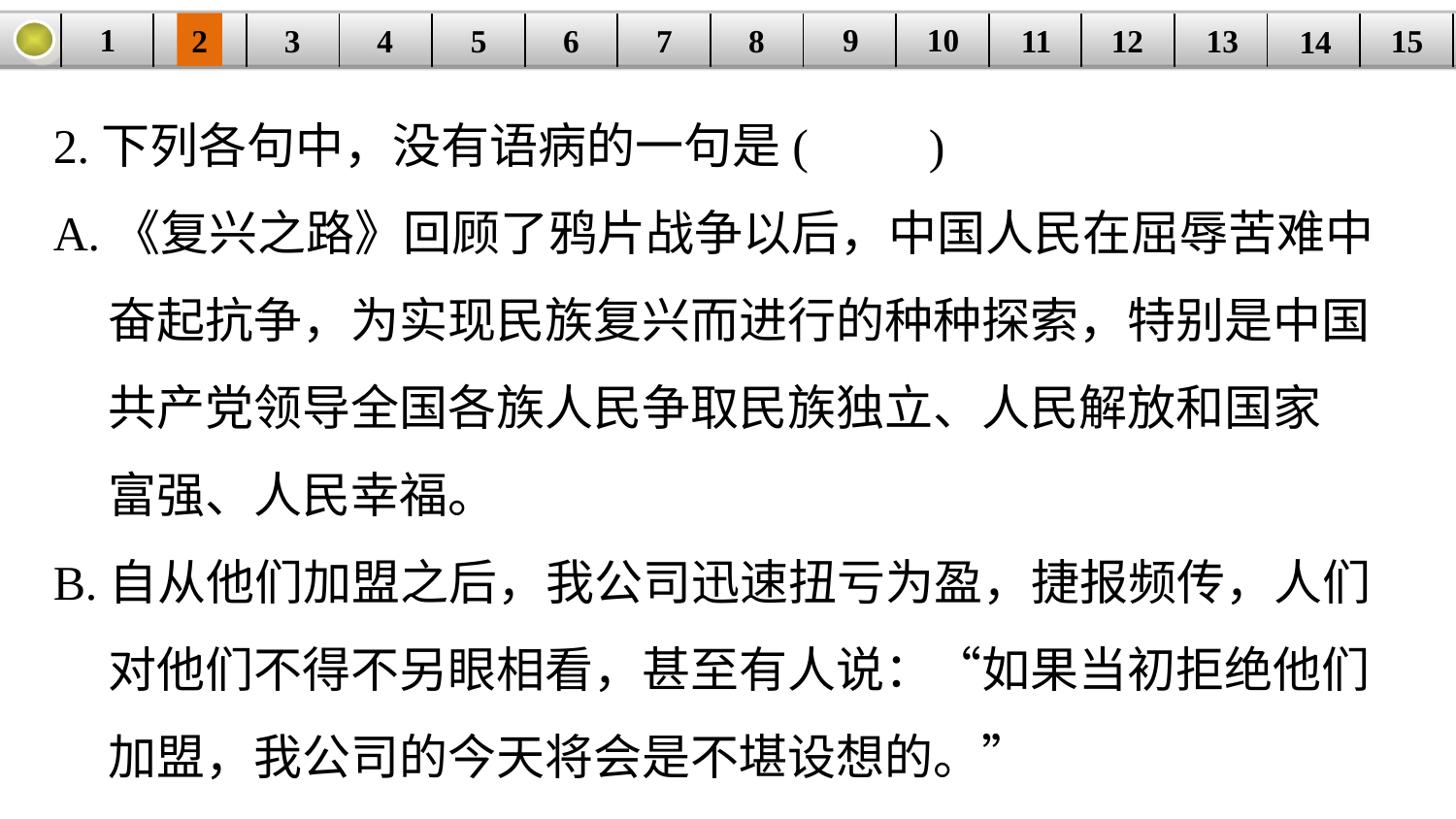

9
10
1
3
4
5
6
8
11
2
12
15
|  |  |  |  |  |  |  |  |  |  |  |  |  |  |  |
| --- | --- | --- | --- | --- | --- | --- | --- | --- | --- | --- | --- | --- | --- | --- |
7
13
14

2.下列各句中，没有语病的一句是(　　)
A.《复兴之路》回顾了鸦片战争以后，中国人民在屈辱苦难中
    奋起抗争，为实现民族复兴而进行的种种探索，特别是中国
    共产党领导全国各族人民争取民族独立、人民解放和国家
    富强、人民幸福。
B.自从他们加盟之后，我公司迅速扭亏为盈，捷报频传，人们
    对他们不得不另眼相看，甚至有人说：“如果当初拒绝他们
    加盟，我公司的今天将会是不堪设想的。”